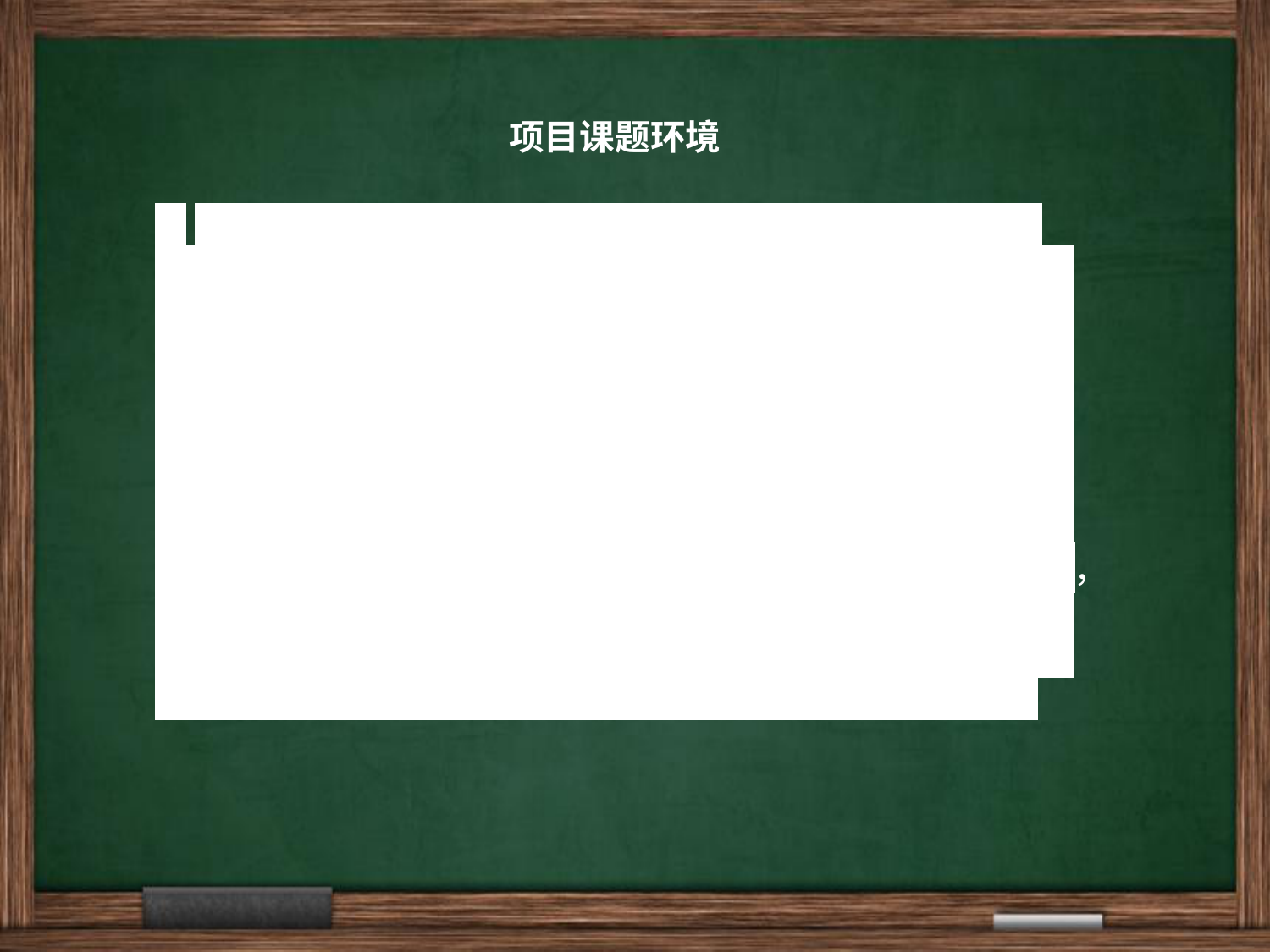

项目课题环境
    远古时期地球上诞生了无组织的单细胞生物，然后形成了具有一定组织结构的多细胞生物，最后形成了具有复杂系统的高等生物，而我们人类则是其中的佼佼者。人类具有复杂的神经系统，具有超强处理能力和自我意识的大脑，以及灵活坚韧的身躯，这使得人类在长期自然竞争中生存下来。随着科技的发展的，很多问题的解决需要耗费很多人力，人们迫切需要一种机器来代替自己做事情，这就形成了机器人的雏形。随着科技的发展，以及认知心理学，神经心理学，和计算科学的发展，人们提出了制造具有判断，推理，学习，自我意识的机器人的想法，这就是人工智能。智能机器人就是基于人工智能的具有判断，思维，推理，学习的能力的新一代机器人，他们在一定程度上具有了人类的思维方式。